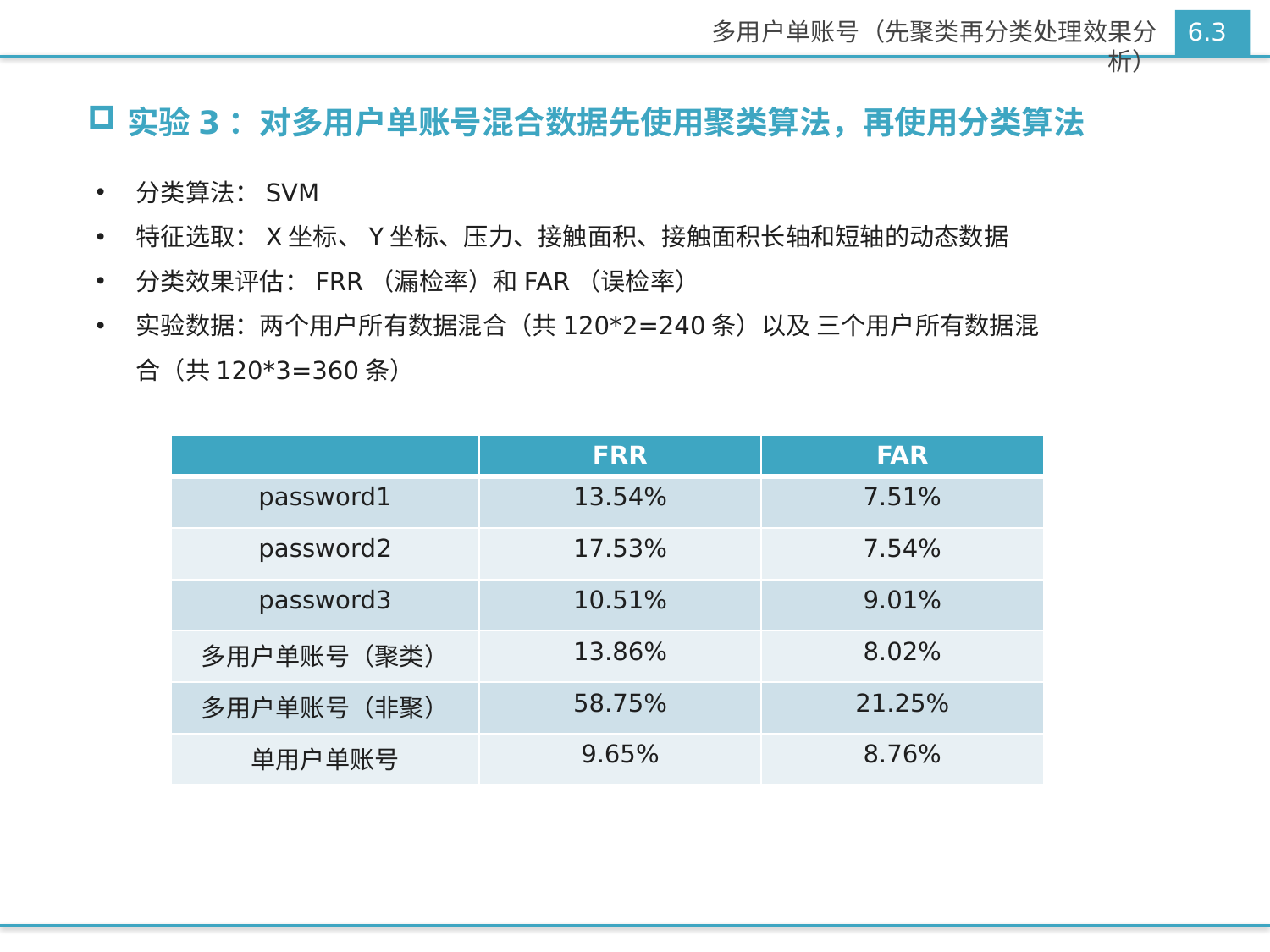

6.3
多用户单账号（先聚类再分类处理效果分析）
实验3：对多用户单账号混合数据先使用聚类算法，再使用分类算法
分类算法：SVM
特征选取：X坐标、Y坐标、压力、接触面积、接触面积长轴和短轴的动态数据
分类效果评估：FRR（漏检率）和FAR（误检率）
实验数据：两个用户所有数据混合（共120*2=240条）以及 三个用户所有数据混合（共120*3=360条）

|  | FRR | FAR |
| --- | --- | --- |
| password1 | 13.54% | 7.51% |
| password2 | 17.53% | 7.54% |
| password3 | 10.51% | 9.01% |
| 多用户单账号（聚类） | 13.86% | 8.02% |
| 多用户单账号（非聚） | 58.75% | 21.25% |
| 单用户单账号 | 9.65% | 8.76% |